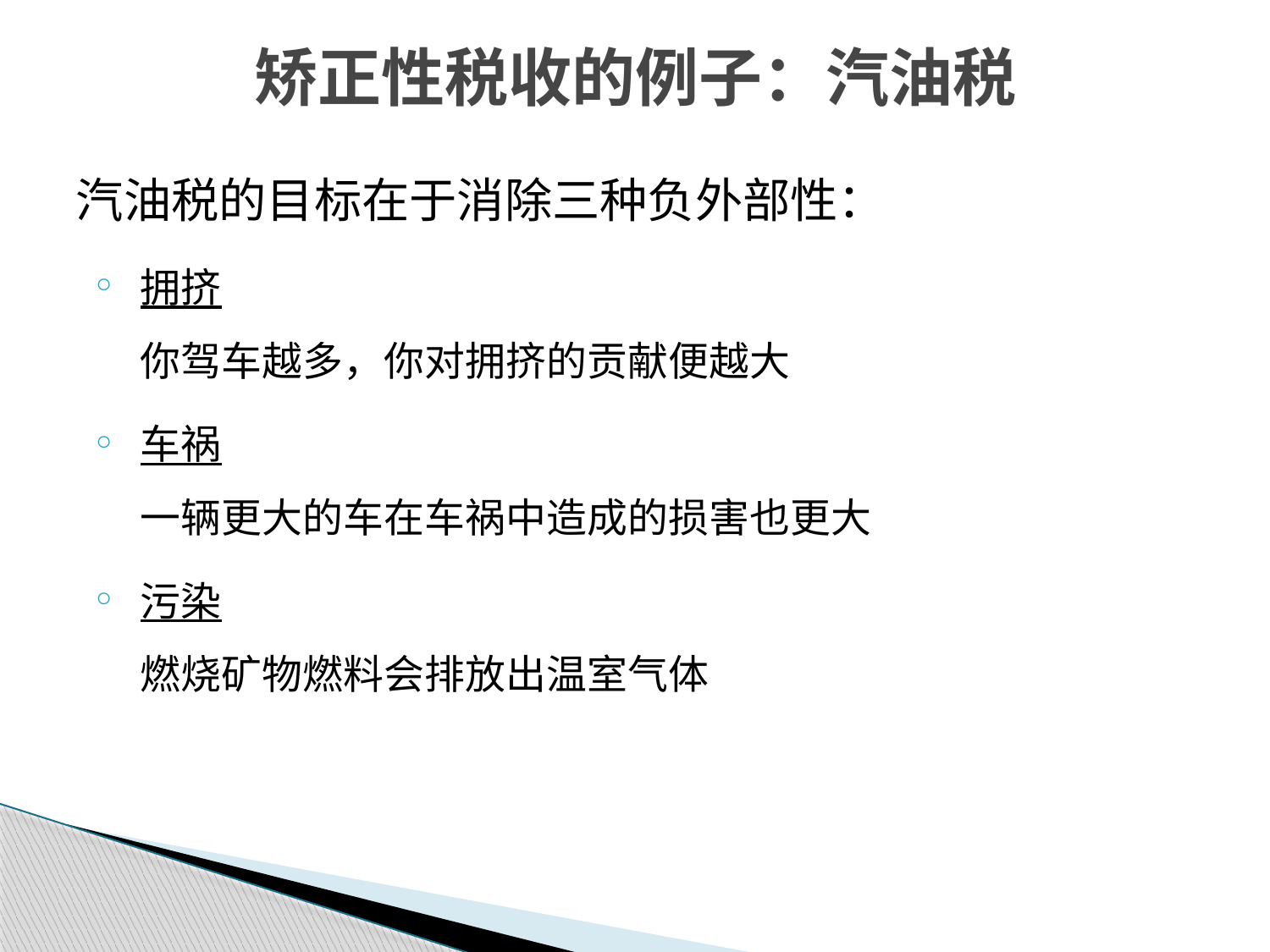

矫正性税收的例子：汽油税
汽油税的目标在于消除三种负外部性：
拥挤
你驾车越多，你对拥挤的贡献便越大
车祸
一辆更大的车在车祸中造成的损害也更大
污染
燃烧矿物燃料会排放出温室气体